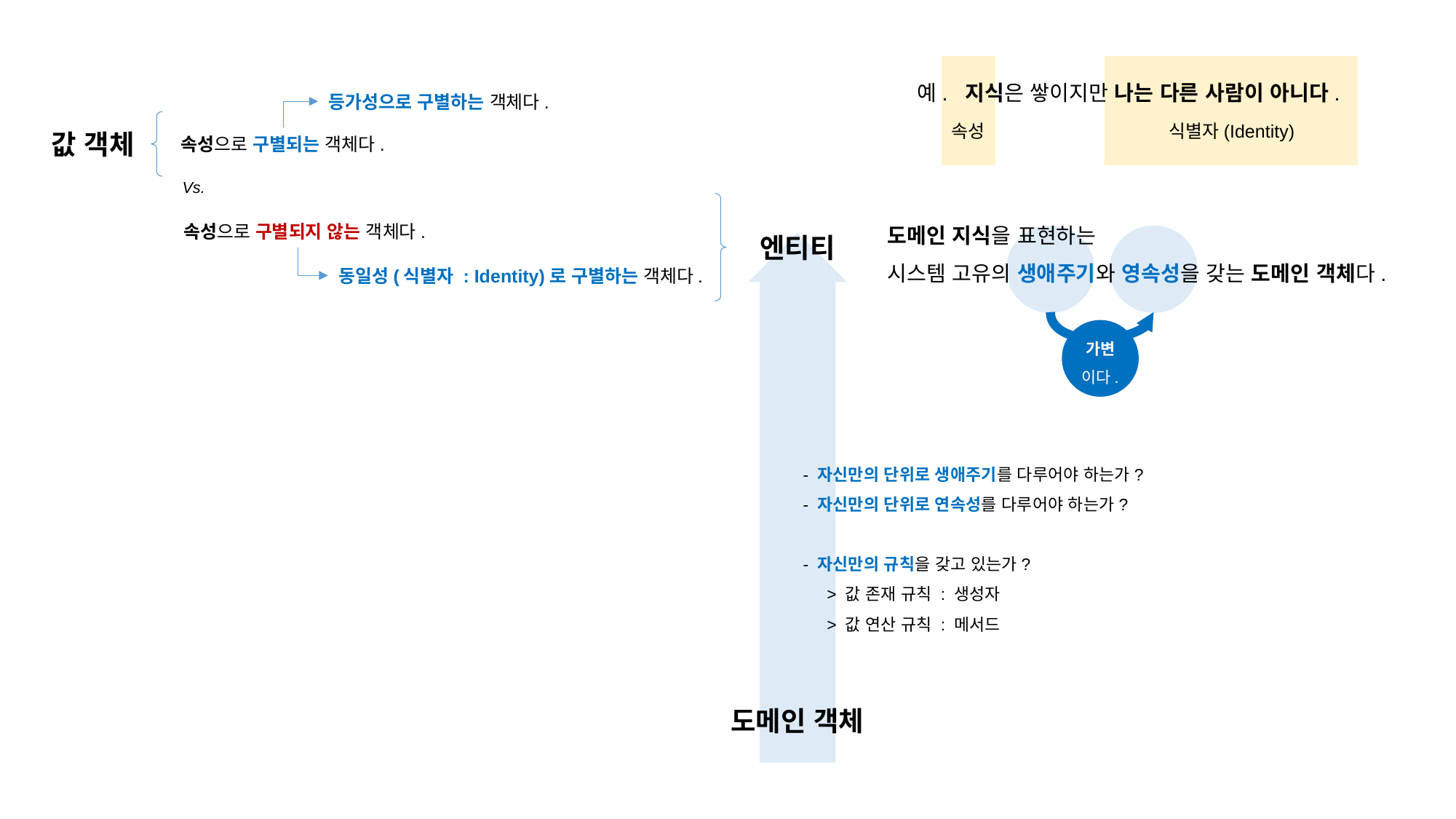

예.  지식은 쌓이지만 나는 다른 사람이 아니다.
등가성으로 구별하는 객체다.

속성
식별자(Identity)
값 객체
속성으로 구별되는 객체다.

Vs.

도메인 지식을 표현하는
시스템 고유의 생애주기와 영속성을 갖는 도메인 객체다.
속성으로 구별되지 않는 객체다.

엔티티

동일성(식별자 : Identity)로 구별하는 객체다.

가변
이다.
- 자신만의 단위로 생애주기를 다루어야 하는가?
- 자신만의 단위로 연속성를 다루어야 하는가?

- 자신만의 규칙을 갖고 있는가?
     > 값 존재 규칙 : 생성자
     > 값 연산 규칙 : 메서드
도메인 객체